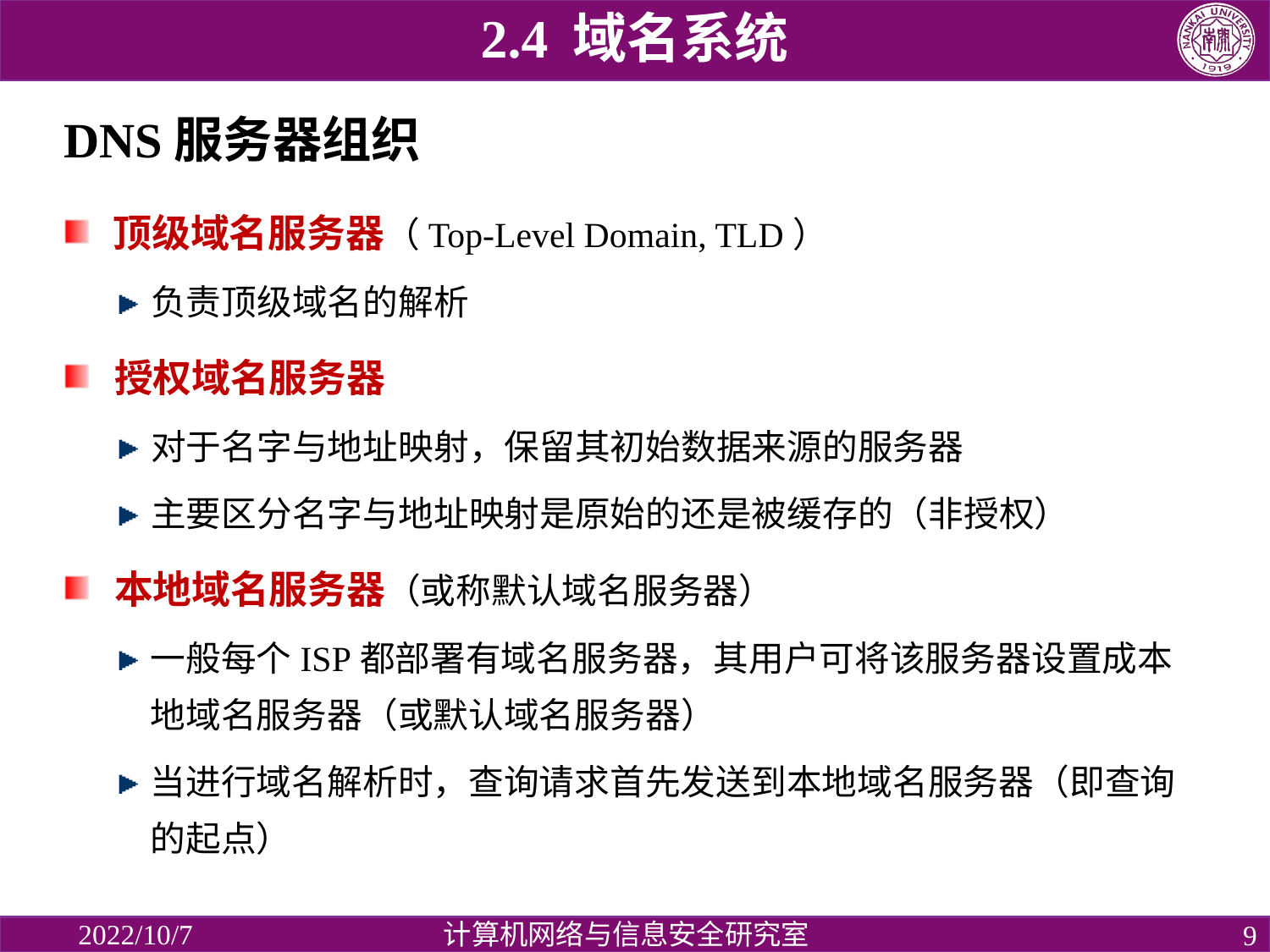

2.4 域名系统
# DNS服务器组织
顶级域名服务器（Top-Level Domain, TLD）
负责顶级域名的解析
授权域名服务器
对于名字与地址映射，保留其初始数据来源的服务器
主要区分名字与地址映射是原始的还是被缓存的（非授权）
本地域名服务器（或称默认域名服务器）
一般每个ISP都部署有域名服务器，其用户可将该服务器设置成本地域名服务器（或默认域名服务器）
当进行域名解析时，查询请求首先发送到本地域名服务器（即查询的起点）